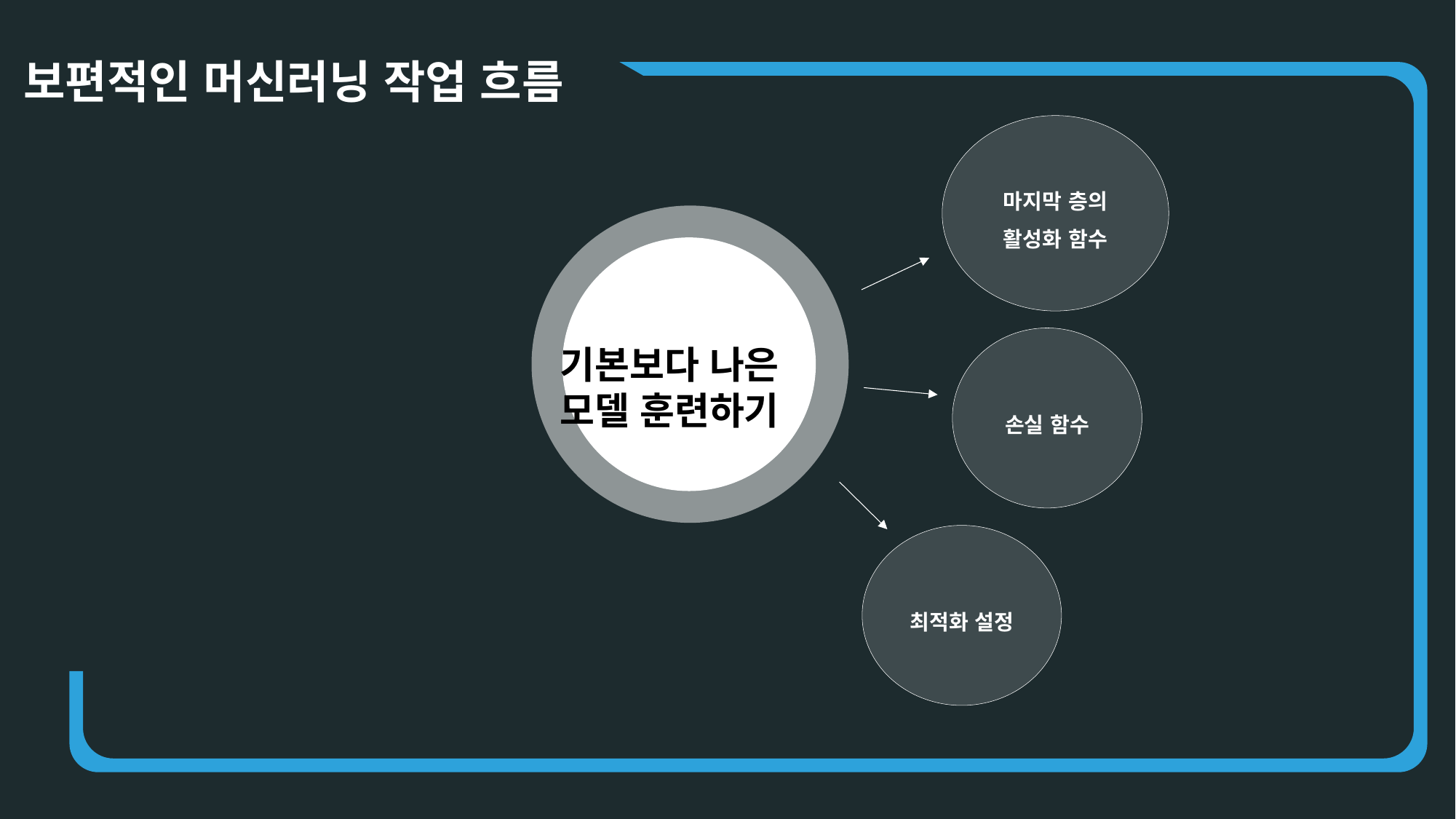

보편적인 머신러닝 작업 흐름

마지막 층의 활성화 함수

손실 함수
기본보다 나은 모델 훈련하기
최적화 설정